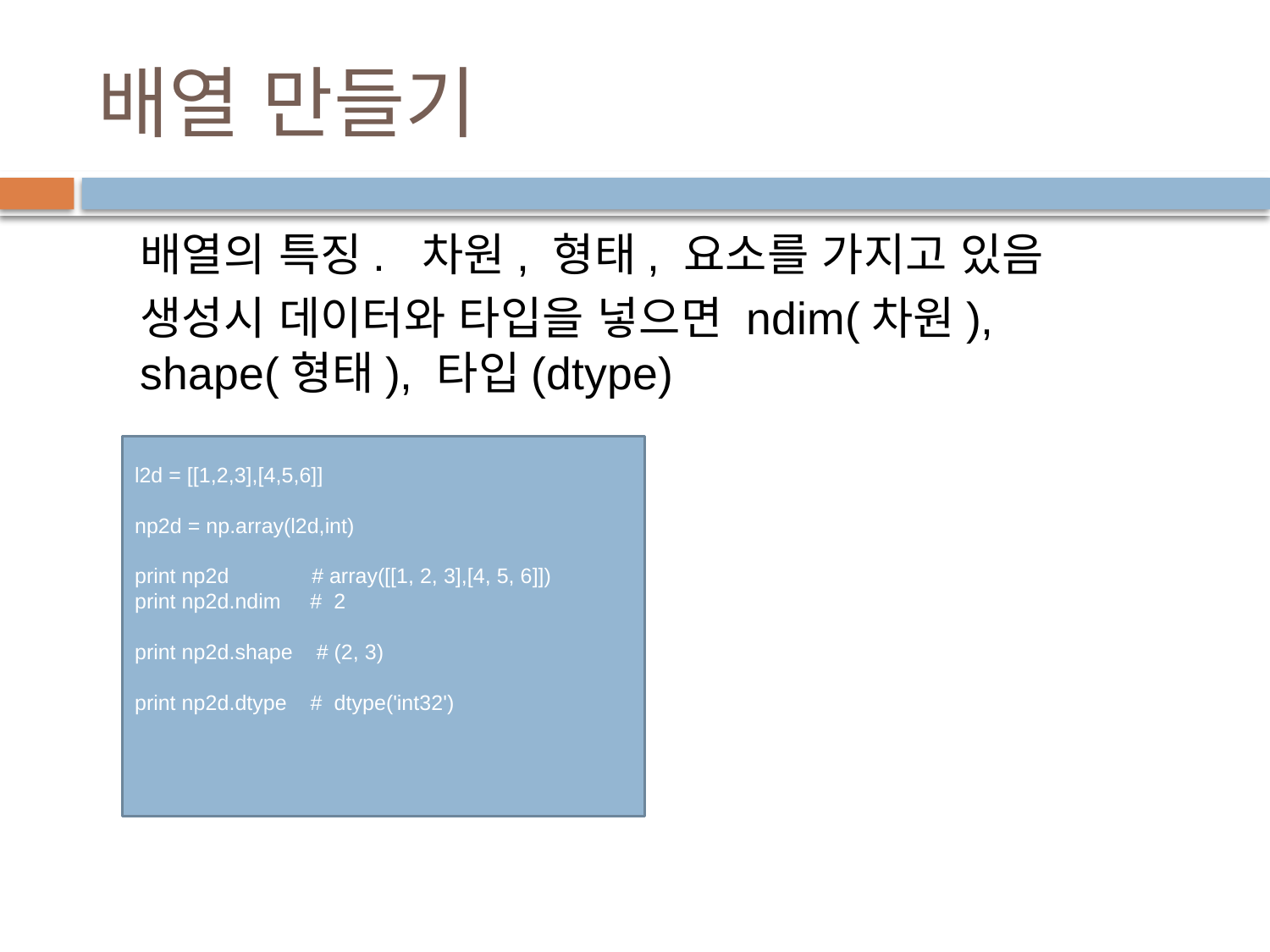

# 배열 만들기
배열의 특징.  차원, 형태, 요소를 가지고 있음
생성시 데이터와 타입을 넣으면 ndim(차원), shape(형태), 타입(dtype)
l2d = [[1,2,3],[4,5,6]]

np2d = np.array(l2d,int)

print np2d              # array([[1, 2, 3],[4, 5, 6]])
print np2d.ndim     #  2

print np2d.shape    # (2, 3)

print np2d.dtype    #  dtype('int32')